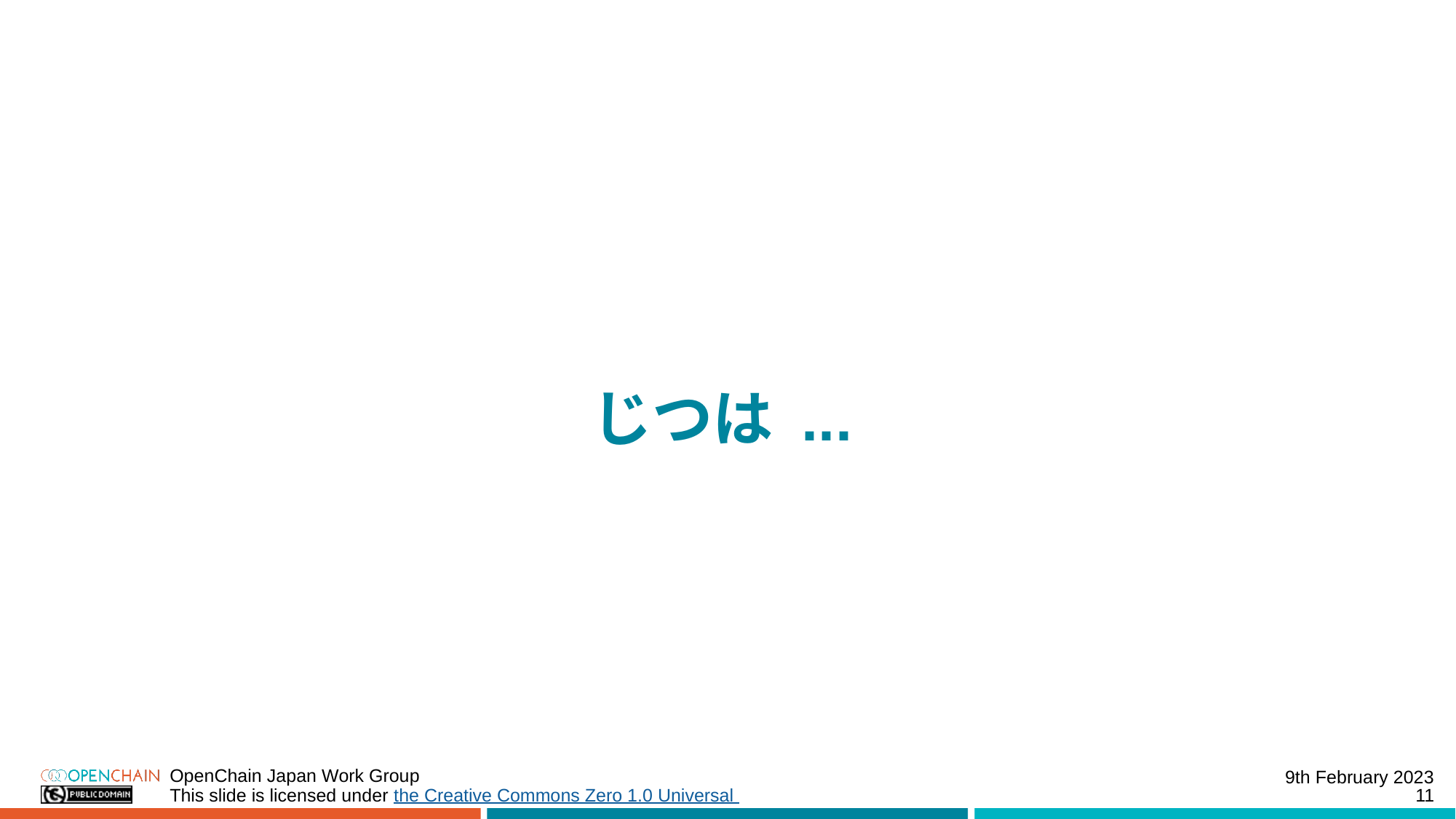

#
じつは ...
9th February 2023
OpenChain Japan Work Group
11